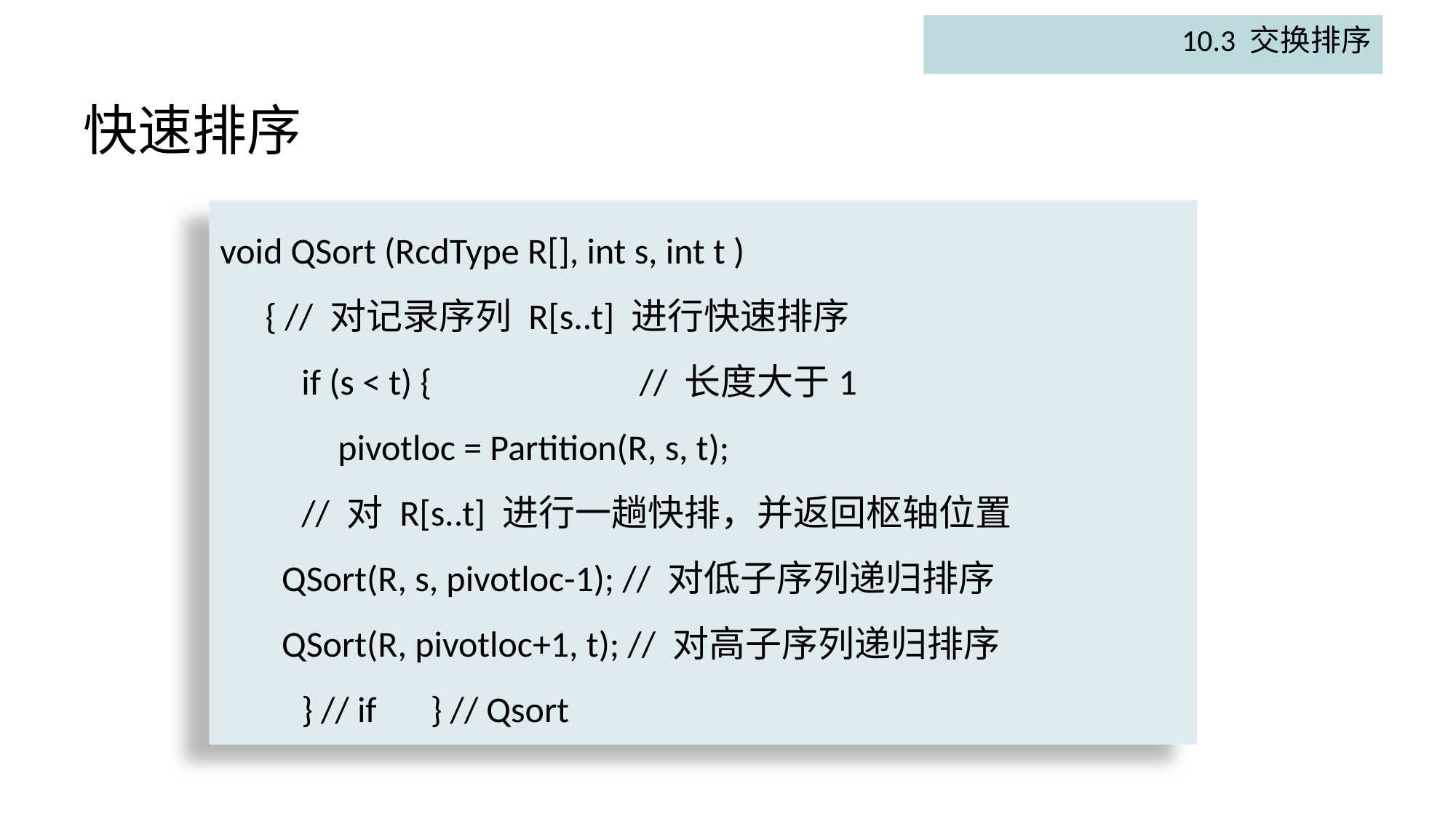

10.3 交换排序
# 快速排序
void QSort (RcdType R[], int s, int t )
　{ // 对记录序列 R[s..t] 进行快速排序
　　if (s < t) { 　　　　　// 长度大于1
　　　pivotloc = Partition(R, s, t);
　　// 对 R[s..t] 进行一趟快排，并返回枢轴位置
　  QSort(R, s, pivotloc-1); // 对低子序列递归排序
　  QSort(R, pivotloc+1, t); // 对高子序列递归排序
　　} // if　} // Qsort